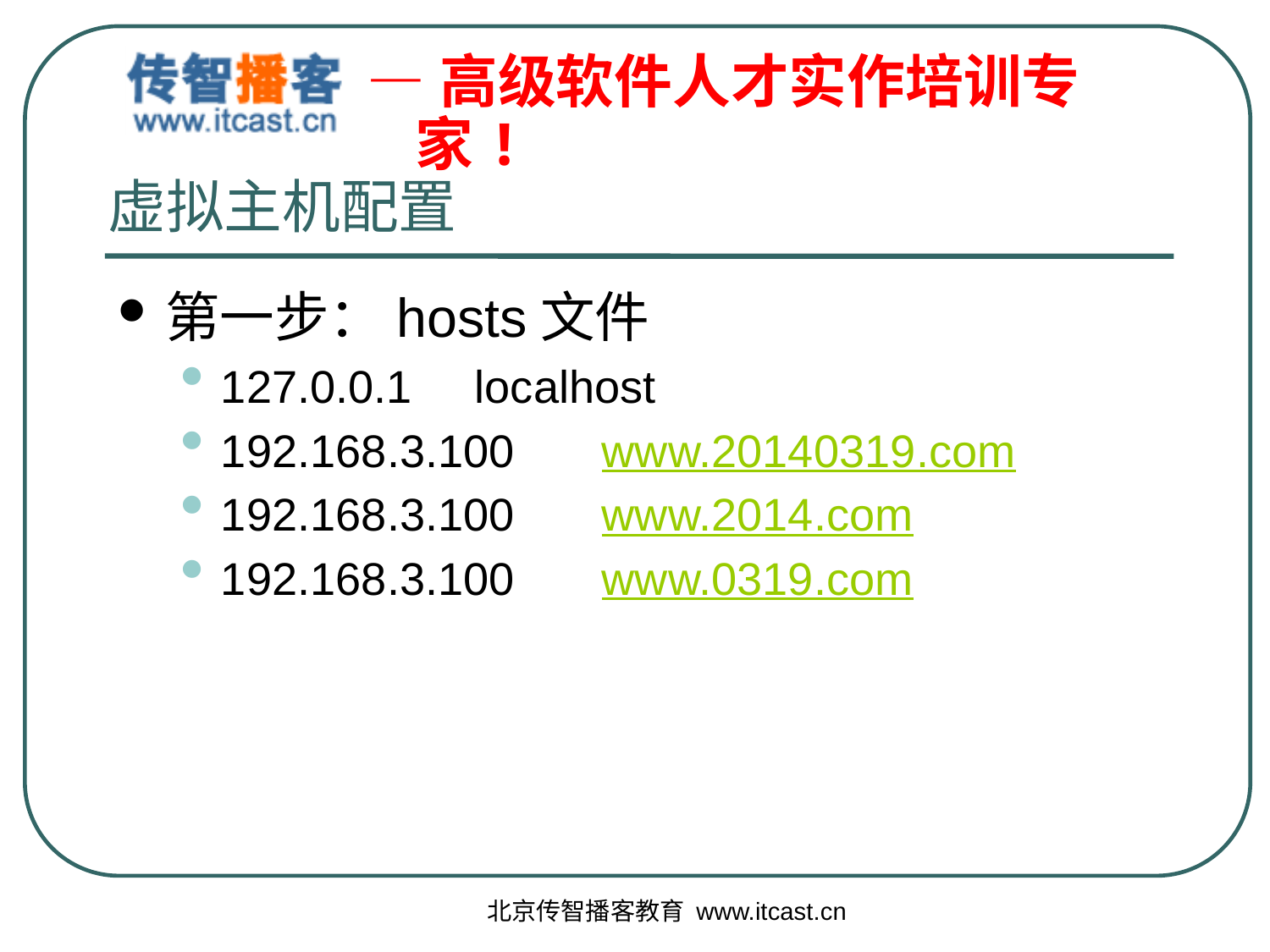

虚拟主机配置
第一步：hosts文件
127.0.0.1	localhost
192.168.3.100	www.20140319.com
192.168.3.100	www.2014.com
192.168.3.100	www.0319.com